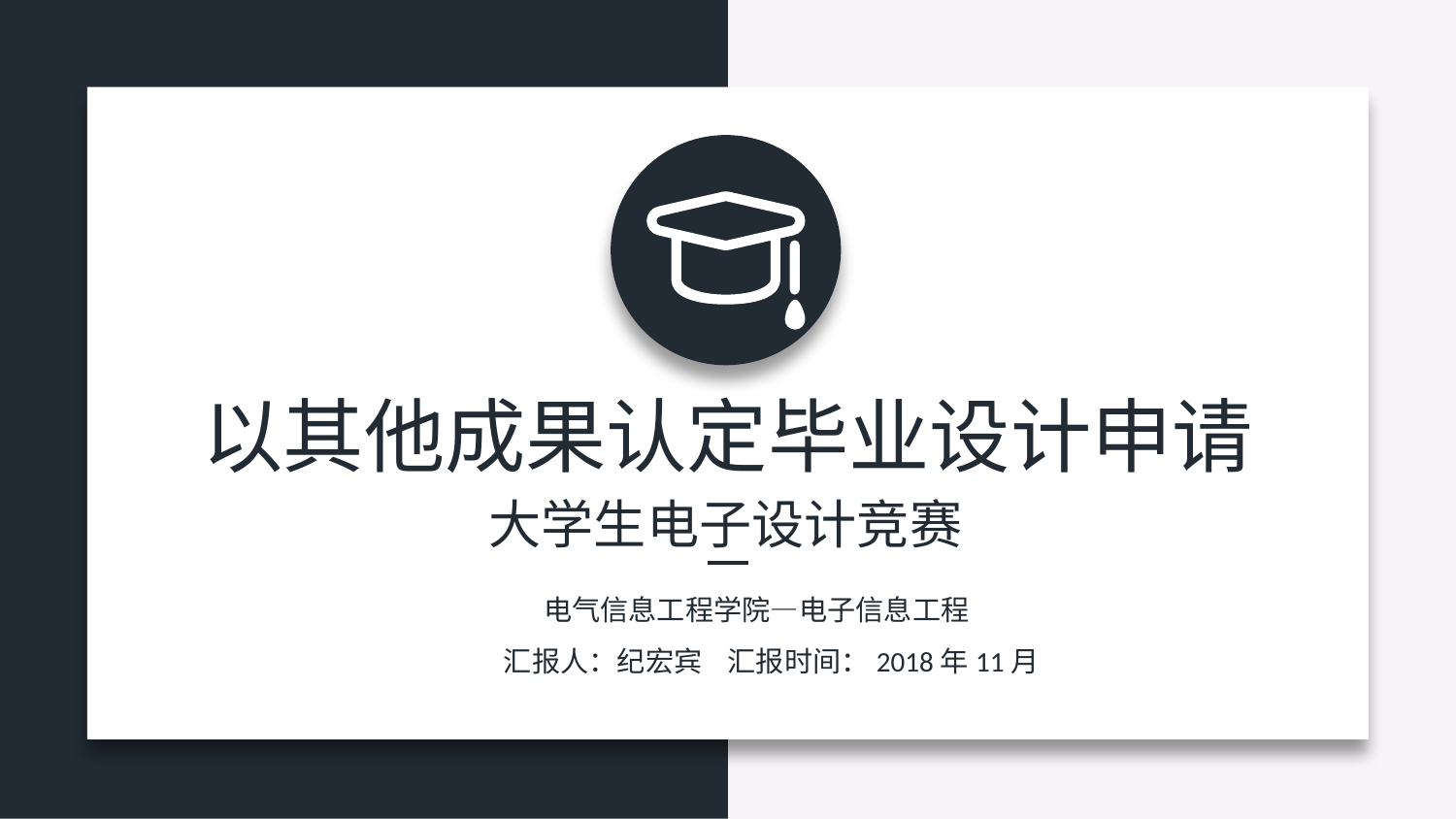

以其他成果认定毕业设计申请
大学生电子设计竞赛
电气信息工程学院—电子信息工程
汇报人：纪宏宾    汇报时间：2018年11月